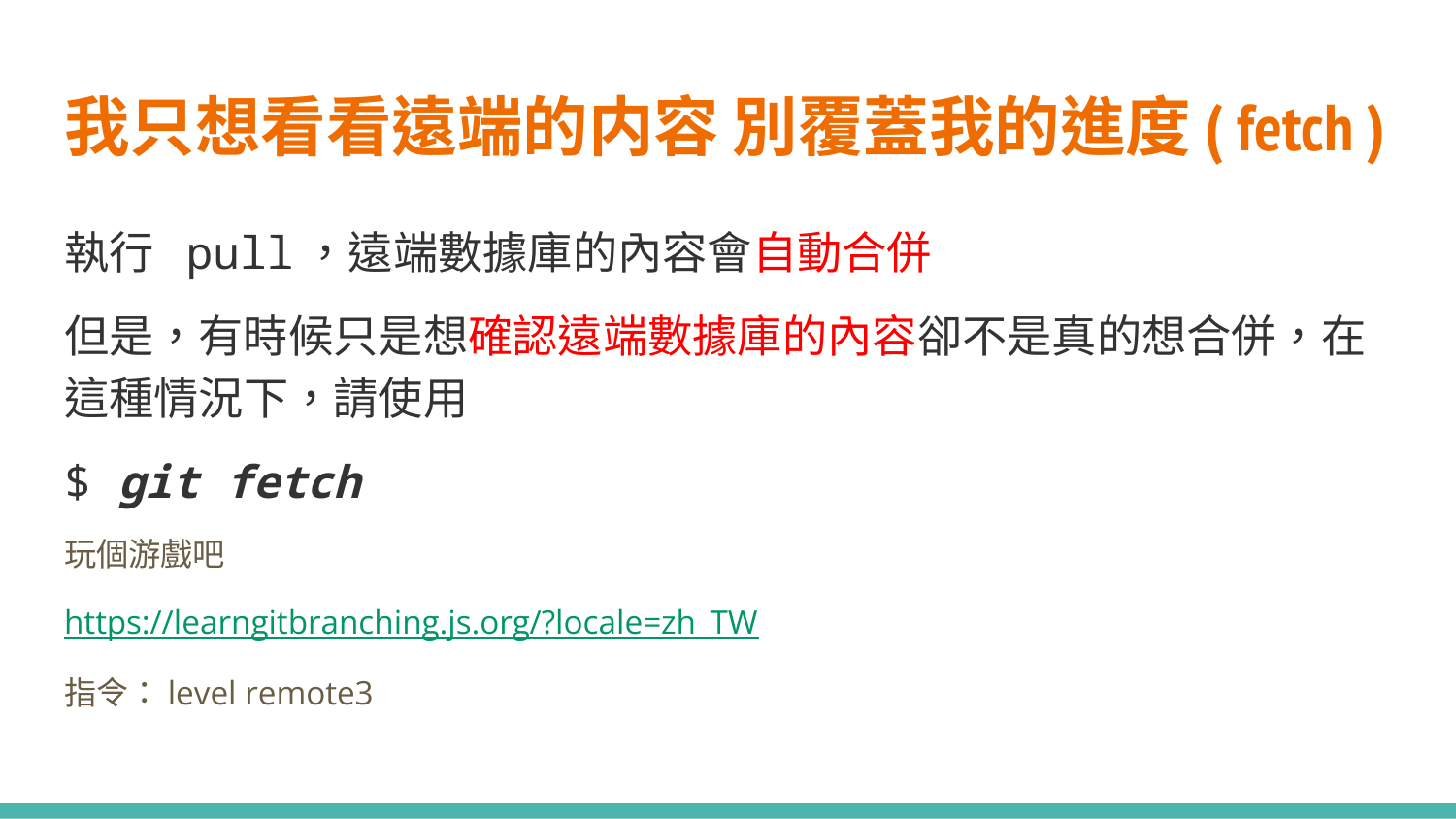

# 我只想看看遠端的内容 別覆蓋我的進度( fetch )
執行 pull，遠端數據庫的內容會自動合併
但是，有時候只是想確認遠端數據庫的內容卻不是真的想合併，在這種情況下，請使用
$ git fetch
玩個游戲吧
https://learngitbranching.js.org/?locale=zh_TW
指令：level remote3